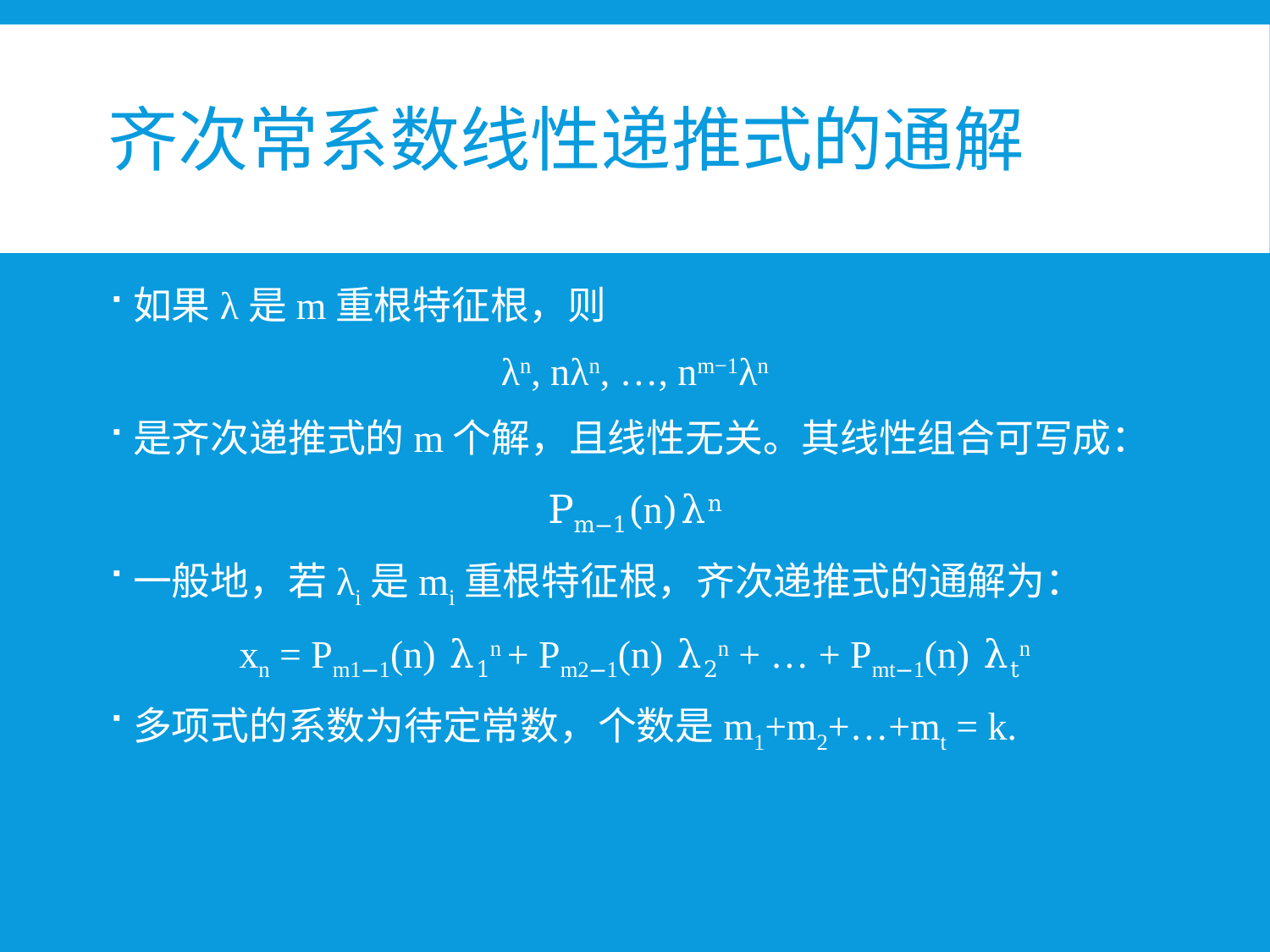

# 齐次常系数线性递推式的通解
如果λ是m重根特征根，则
λn, nλn, …, nm−1λn
是齐次递推式的m个解，且线性无关。其线性组合可写成：
Pm−1(n)λn
一般地，若λi是mi重根特征根，齐次递推式的通解为：
xn = Pm1−1(n) λ1n + Pm2−1(n) λ2n + … + Pmt−1(n) λtn
多项式的系数为待定常数，个数是m1+m2+…+mt = k.